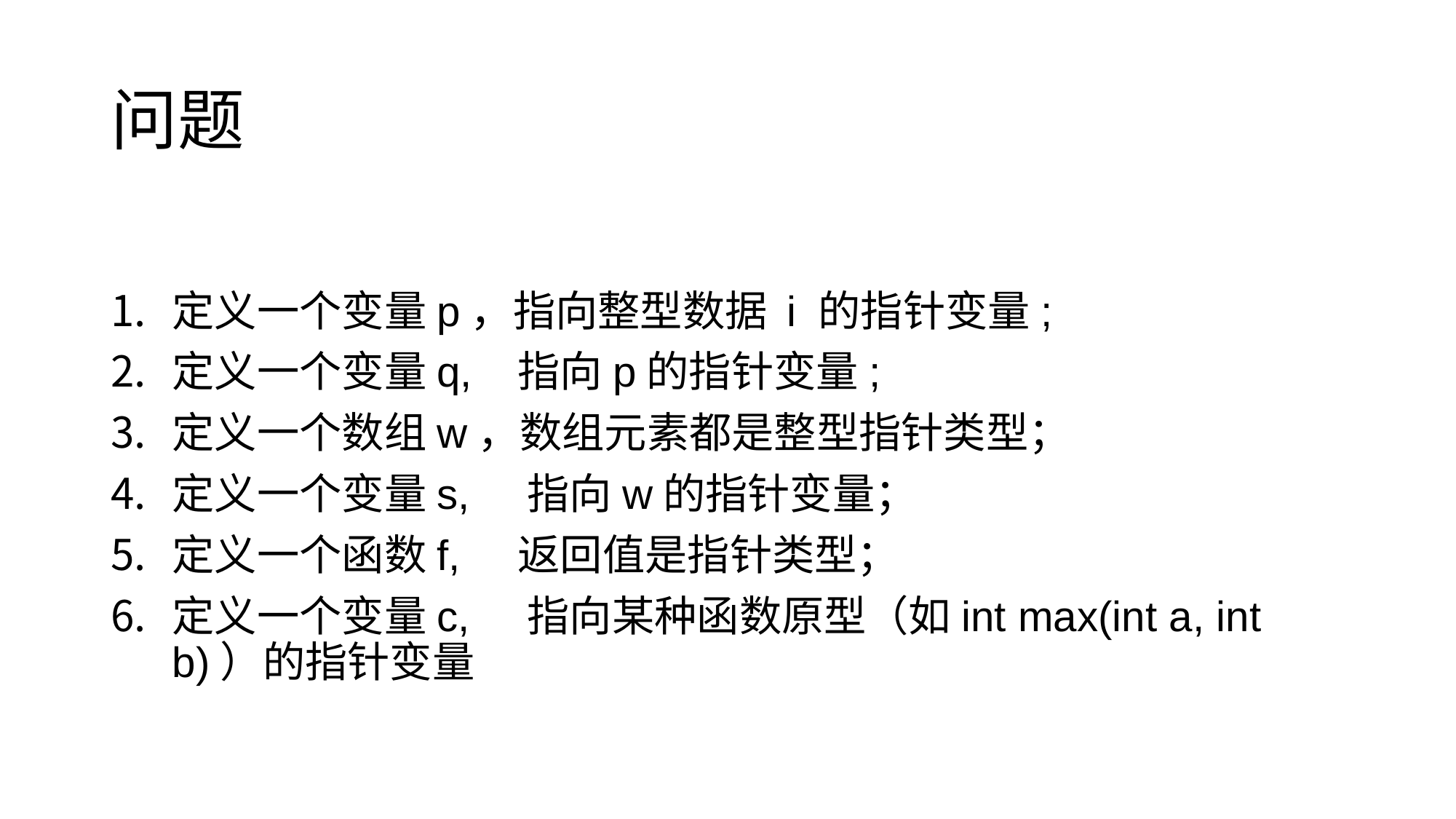

# 问题

定义一个变量p，指向整型数据 i 的指针变量;
定义一个变量q,   指向p的指针变量;
定义一个数组w，数组元素都是整型指针类型；
定义一个变量s,    指向w的指针变量；
定义一个函数f,    返回值是指针类型；
定义一个变量c,    指向某种函数原型（如int max(int a, int b)）的指针变量